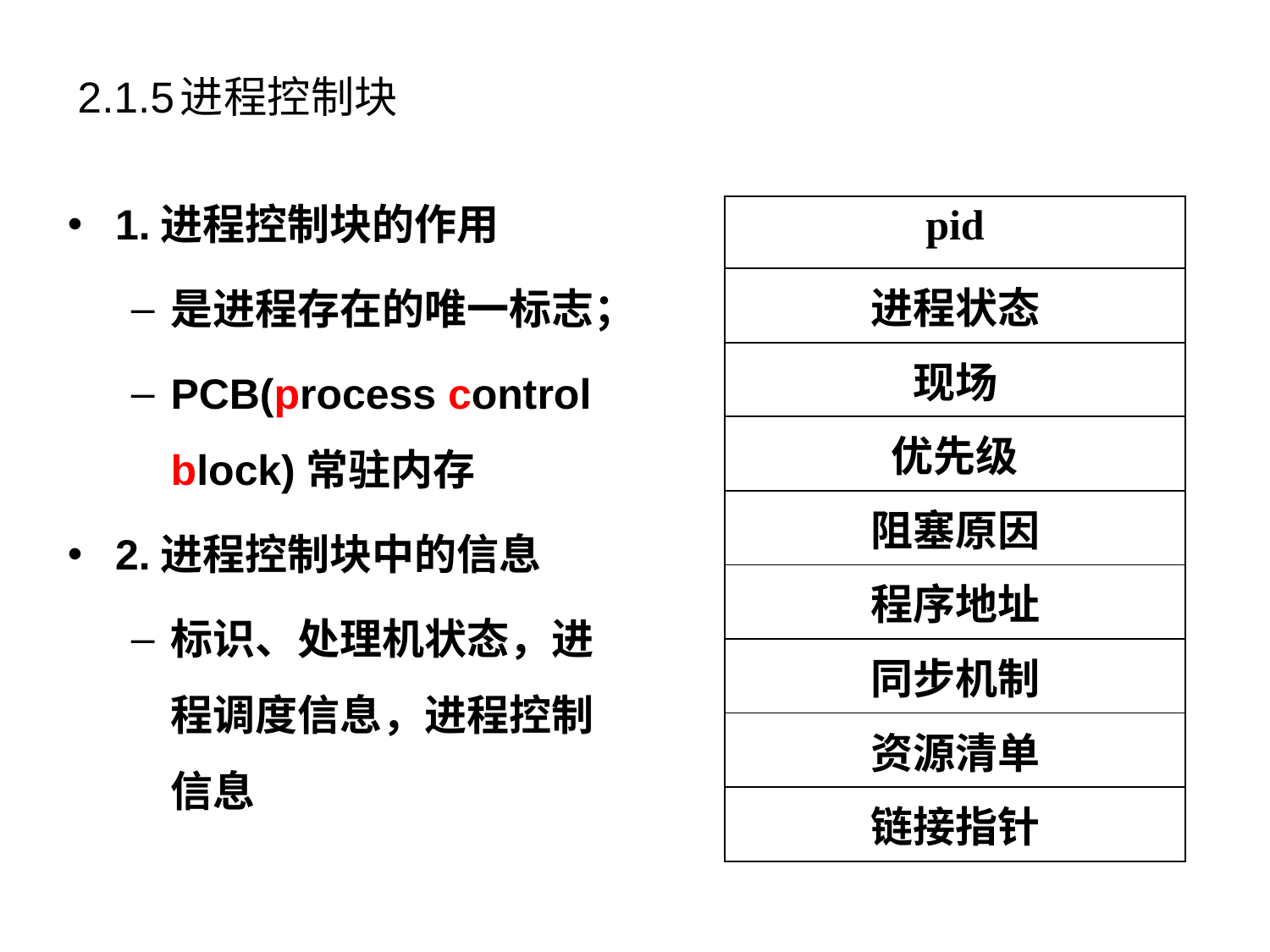

# 2.1.5进程控制块
1.进程控制块的作用
是进程存在的唯一标志；
PCB(process control block)常驻内存
2.进程控制块中的信息
标识、处理机状态，进程调度信息，进程控制信息
| pid |
| --- |
| 进程状态 |
| 现场 |
| 优先级 |
| 阻塞原因 |
| 程序地址 |
| 同步机制 |
| 资源清单 |
| 链接指针 |